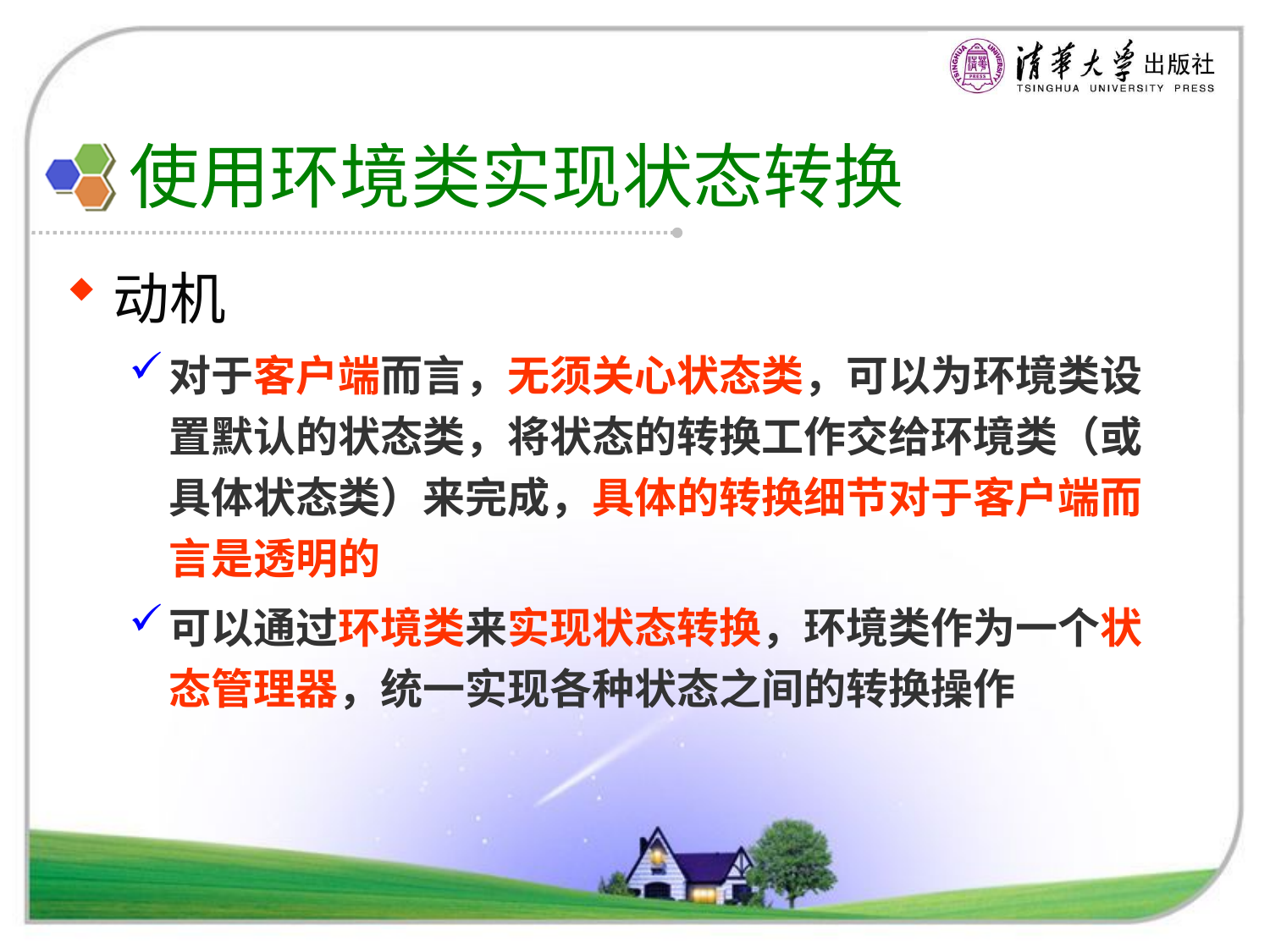

# 使用环境类实现状态转换
动机
对于客户端而言，无须关心状态类，可以为环境类设置默认的状态类，将状态的转换工作交给环境类（或具体状态类）来完成，具体的转换细节对于客户端而言是透明的
可以通过环境类来实现状态转换，环境类作为一个状态管理器，统一实现各种状态之间的转换操作